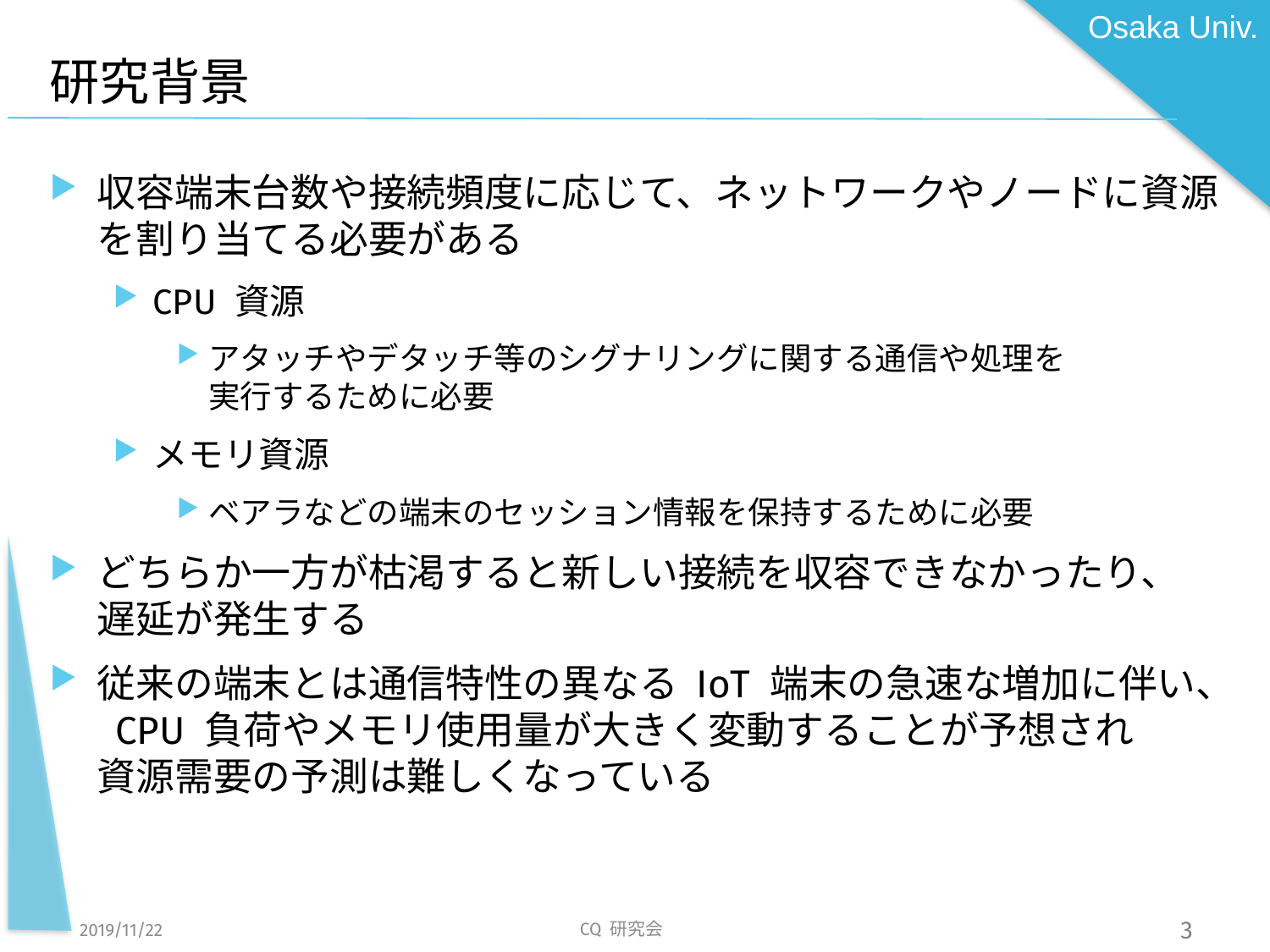

# 研究背景
収容端末台数や接続頻度に応じて、ネットワークやノードに資源を割り当てる必要がある
CPU 資源
アタッチやデタッチ等のシグナリングに関する通信や処理を
実行するために必要
メモリ資源
ベアラなどの端末のセッション情報を保持するために必要
どちらか一方が枯渇すると新しい接続を収容できなかったり、
遅延が発生する
従来の端末とは通信特性の異なる IoT 端末の急速な増加に伴い、 CPU 負荷やメモリ使用量が大きく変動することが予想され
資源需要の予測は難しくなっている

CQ 研究会
2019/11/22
3